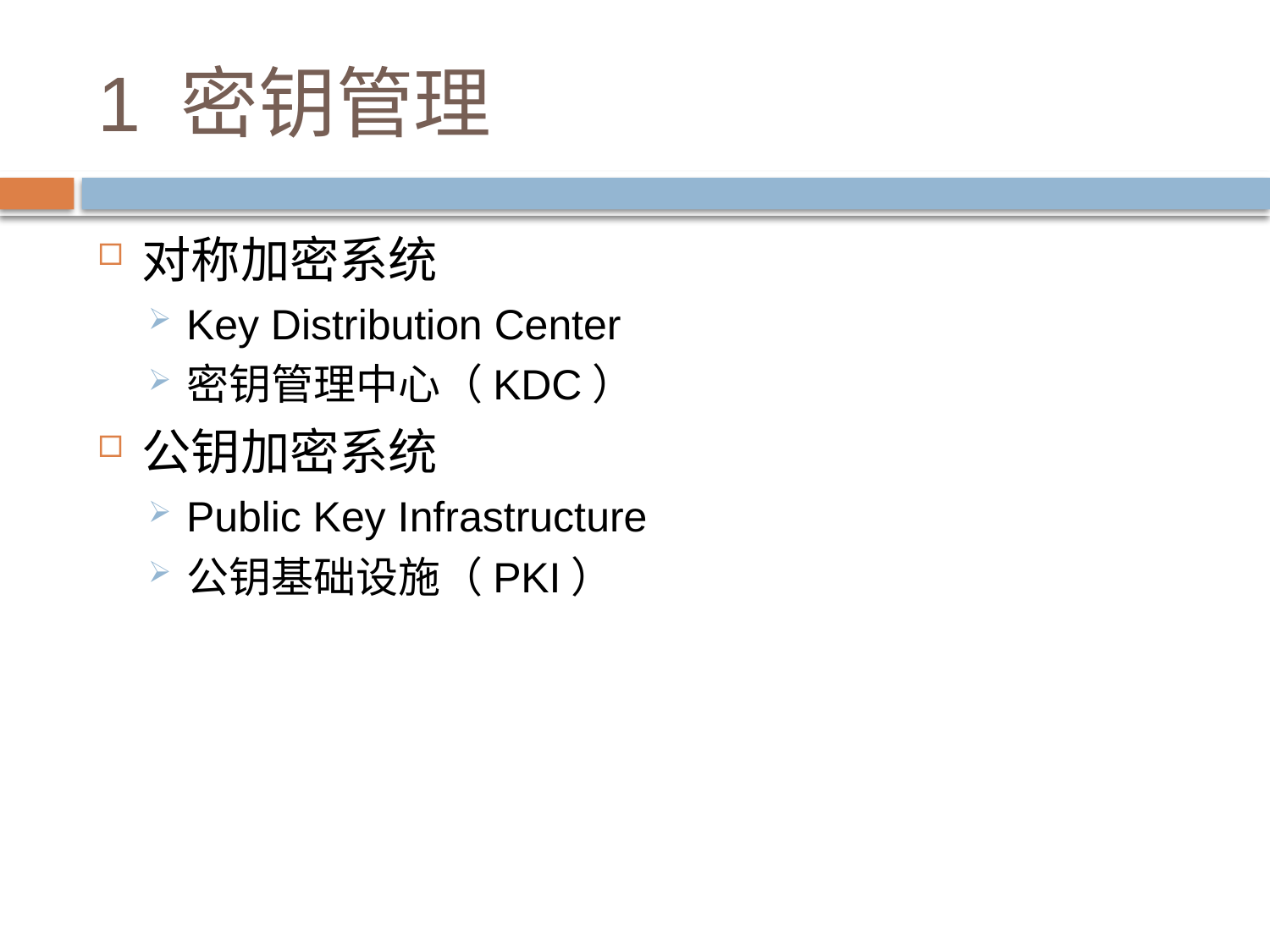

# 1 密钥管理
对称加密系统
Key Distribution Center
密钥管理中心（KDC）
公钥加密系统
Public Key Infrastructure
公钥基础设施（PKI）